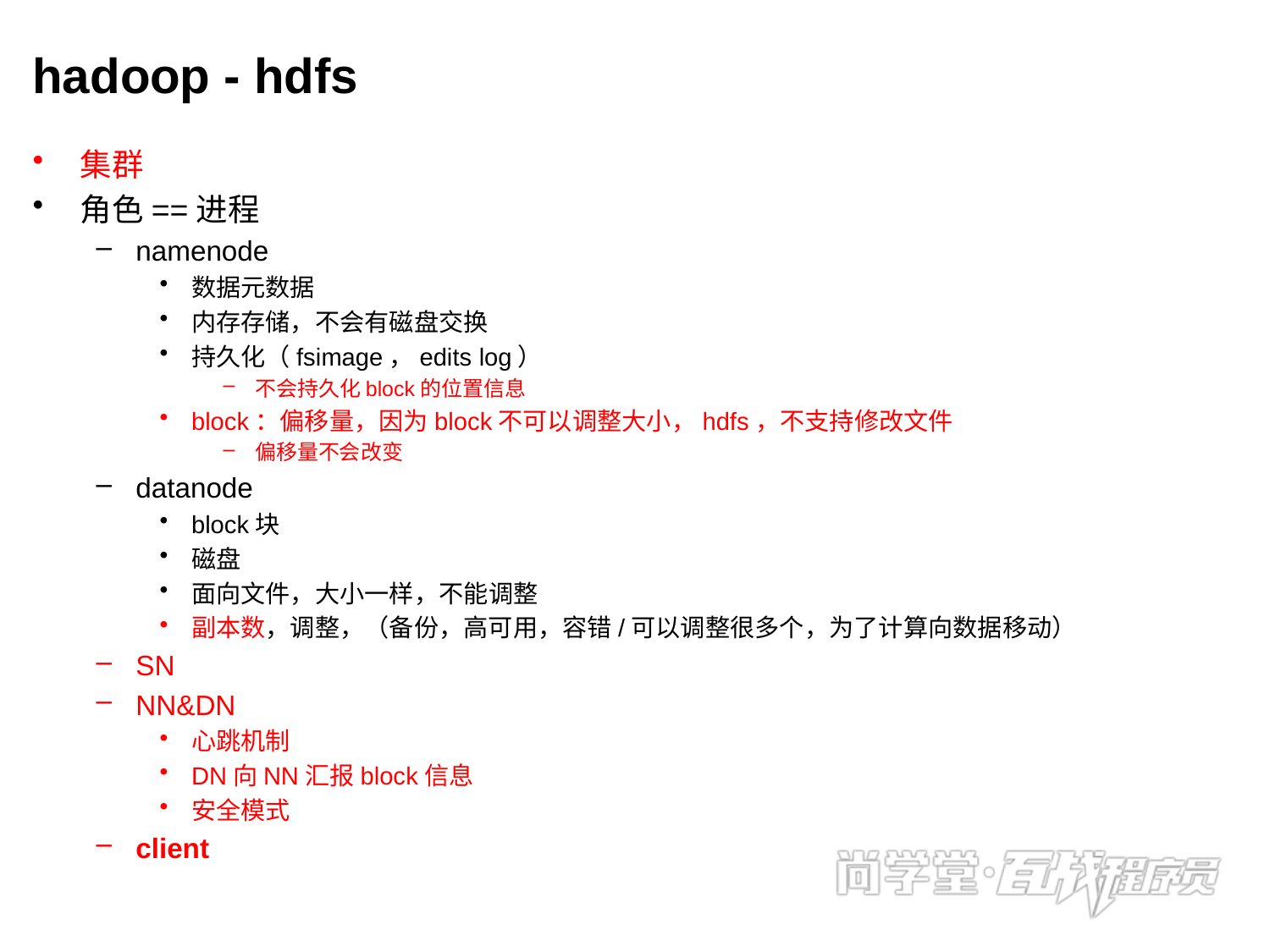

# hadoop - hdfs
集群
角色==进程
namenode
数据元数据
内存存储，不会有磁盘交换
持久化（fsimage，edits log）
不会持久化block的位置信息
block：偏移量，因为block不可以调整大小，hdfs，不支持修改文件
偏移量不会改变
datanode
block块
磁盘
面向文件，大小一样，不能调整
副本数，调整，（备份，高可用，容错/可以调整很多个，为了计算向数据移动）
SN
NN&DN
心跳机制
DN向NN汇报block信息
安全模式
client